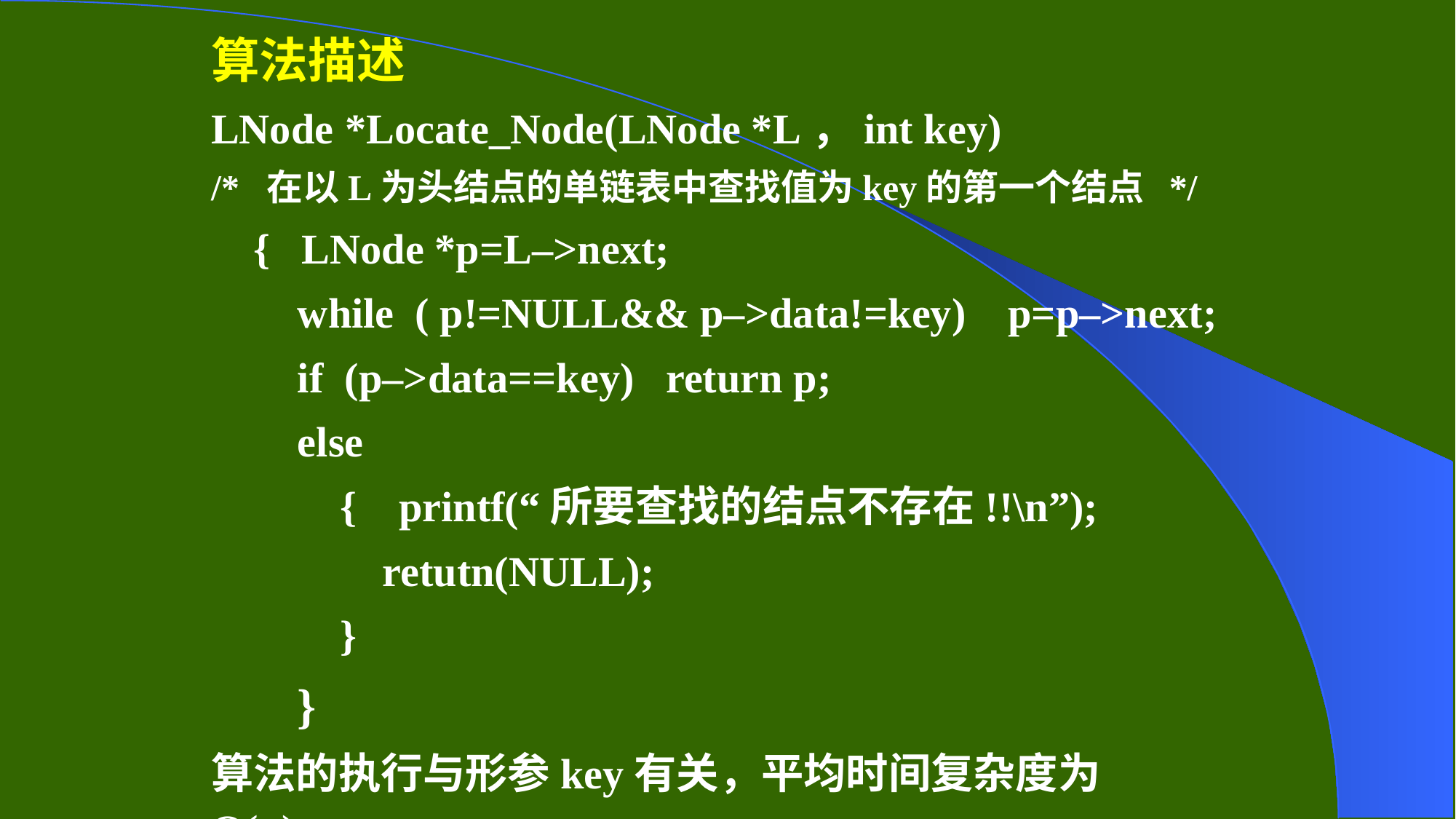

# 算法描述
LNode *Locate_Node(LNode *L，int key)
/*  在以L为头结点的单链表中查找值为key的第一个结点  */
{   LNode *p=L–>next;
while  ( p!=NULL&& p–>data!=key)    p=p–>next;
if  (p–>data==key)   return p;
else
{    printf(“所要查找的结点不存在!!\n”);
retutn(NULL);
}
}
算法的执行与形参key有关，平均时间复杂度为O(n)。